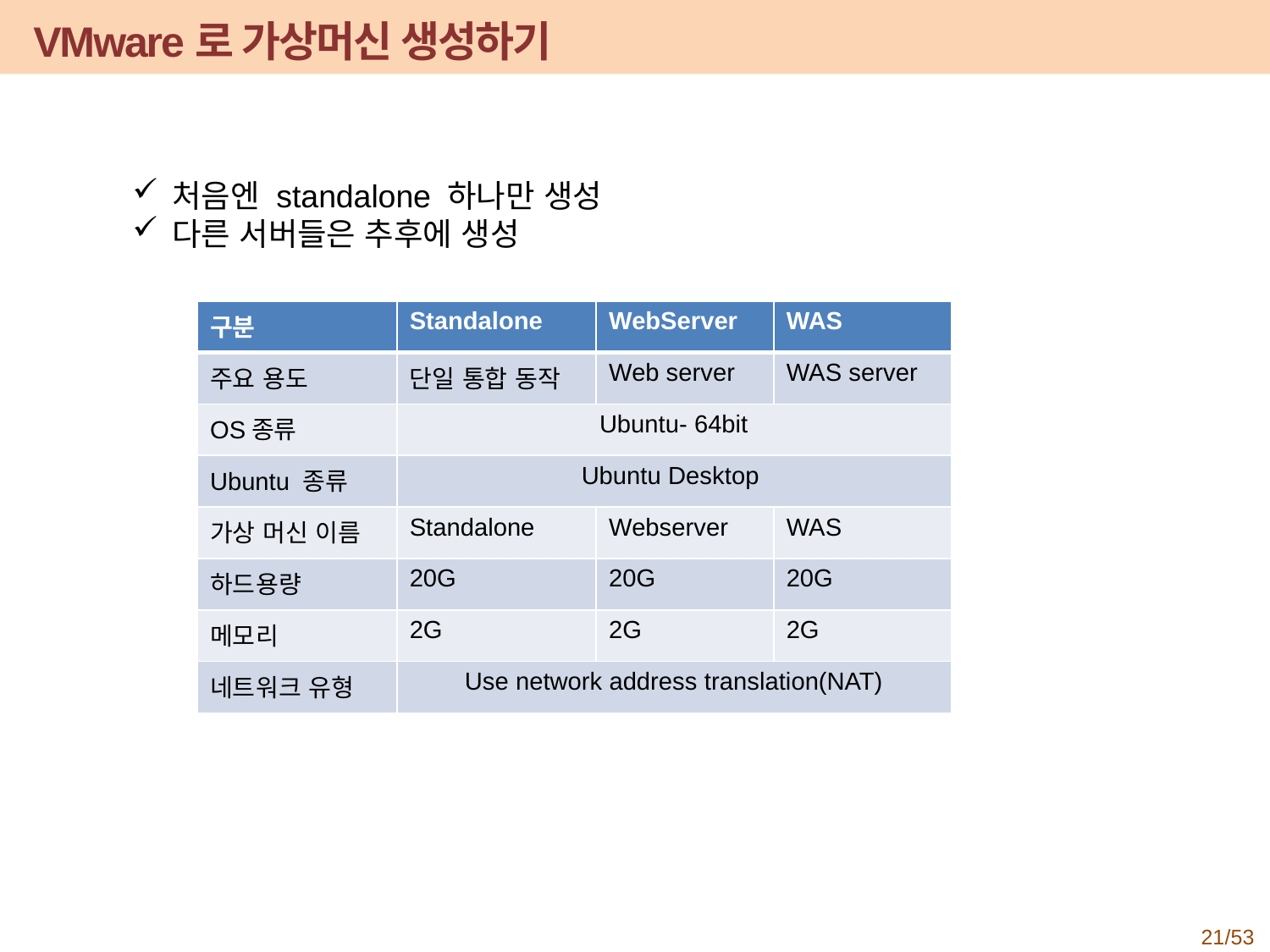

# VMware로 가상머신 생성하기

처음엔 standalone 하나만 생성
다른 서버들은 추후에 생성
| 구분 | Standalone | WebServer | WAS |
| --- | --- | --- | --- |
| 주요 용도 | 단일 통합 동작 | Web server | WAS server |
| OS종류 | Ubuntu- 64bit |  |  |
| Ubuntu 종류 | Ubuntu Desktop |  |  |
| 가상 머신 이름 | Standalone | Webserver | WAS |
| 하드용량 | 20G | 20G | 20G |
| 메모리 | 2G | 2G | 2G |
| 네트워크 유형 | Use network address translation(NAT) |  |  |